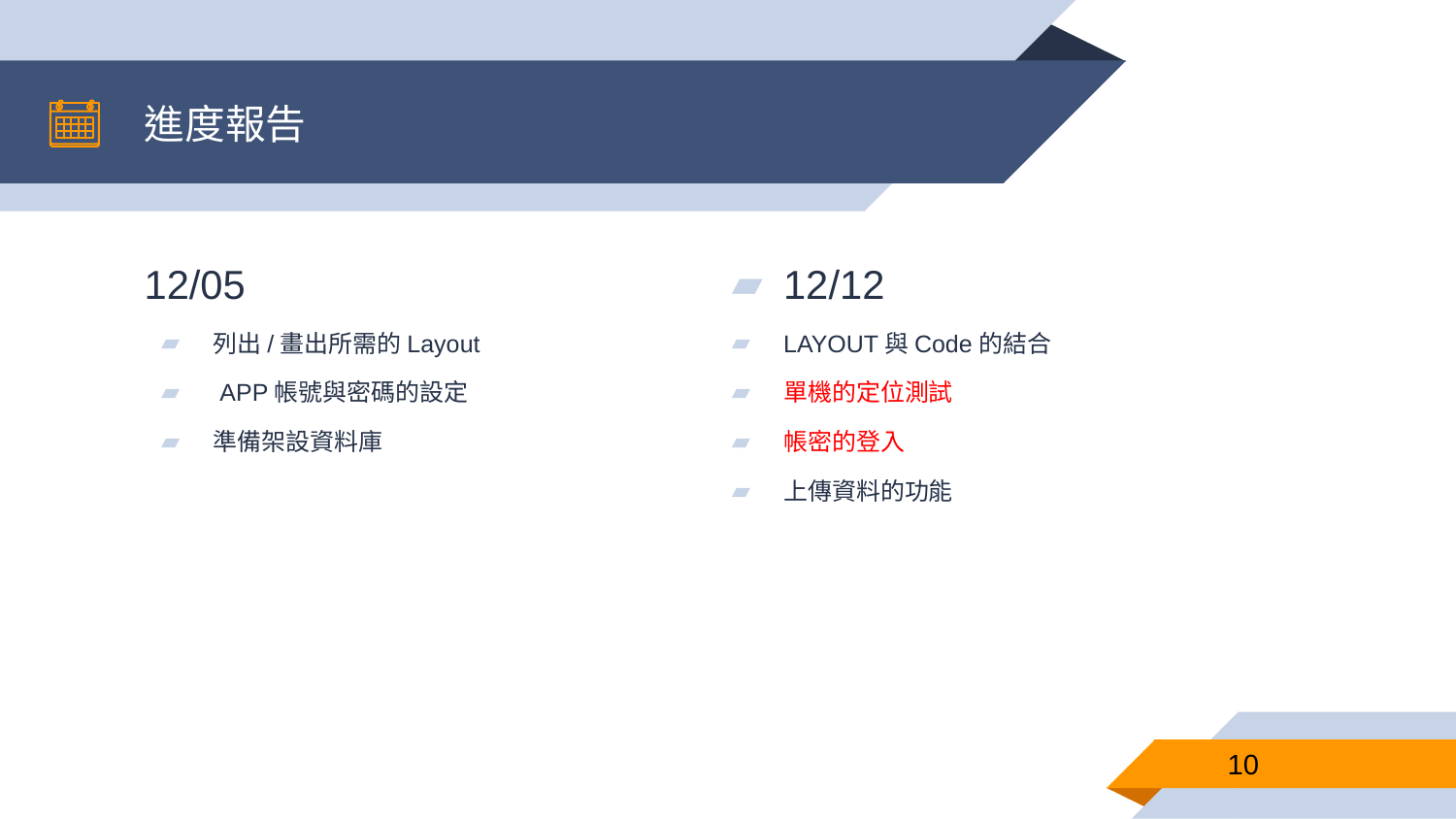

# 進度報告

12/05
列出/畫出所需的Layout
 APP帳號與密碼的設定
準備架設資料庫
12/12
LAYOUT與Code的結合
單機的定位測試
帳密的登入
上傳資料的功能
10